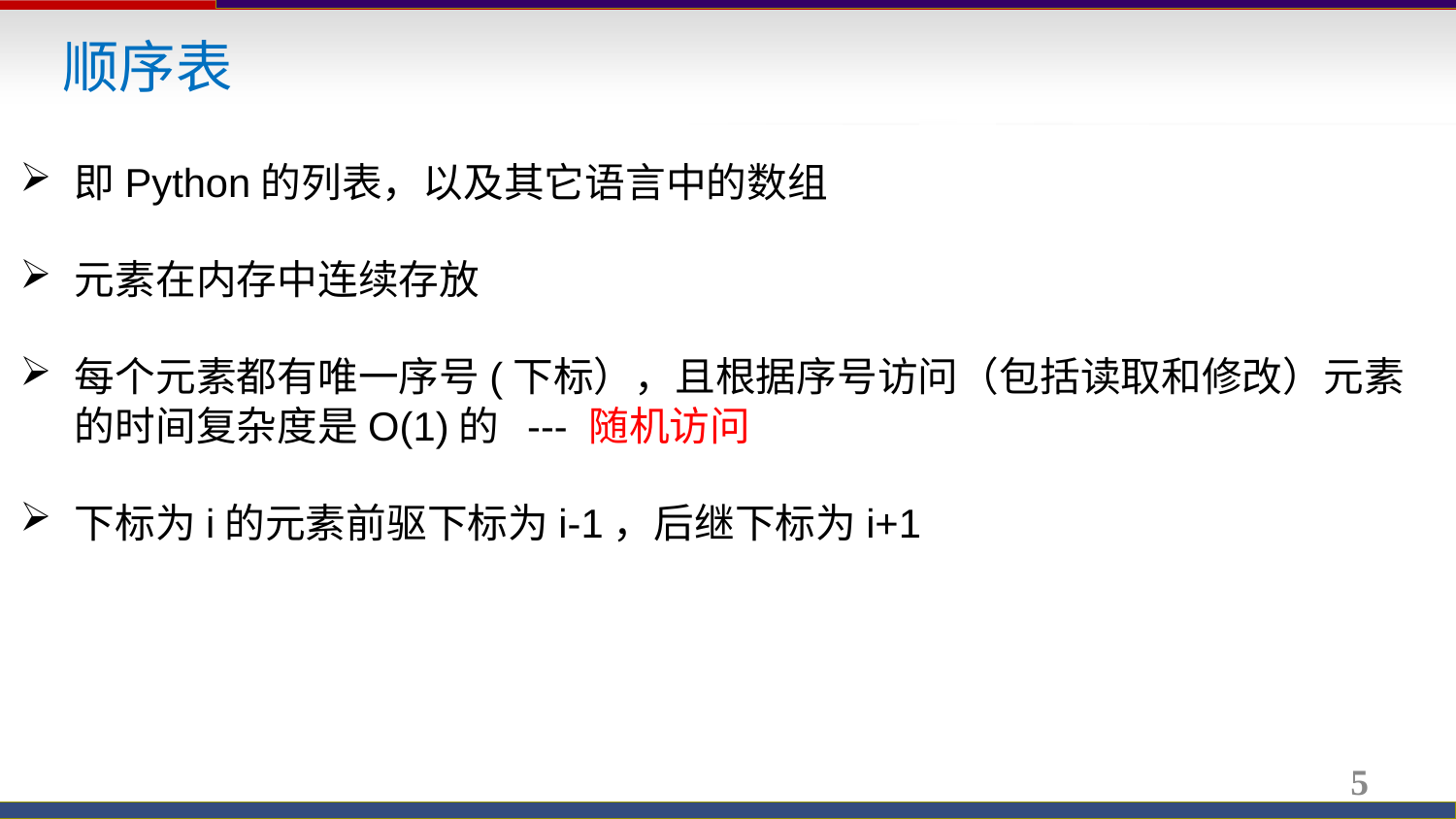

顺序表

即Python的列表，以及其它语言中的数组

元素在内存中连续存放

每个元素都有唯一序号(下标），且根据序号访问（包括读取和修改）元素的时间复杂度是O(1)的  --- 随机访问

下标为i的元素前驱下标为i-1，后继下标为i+1